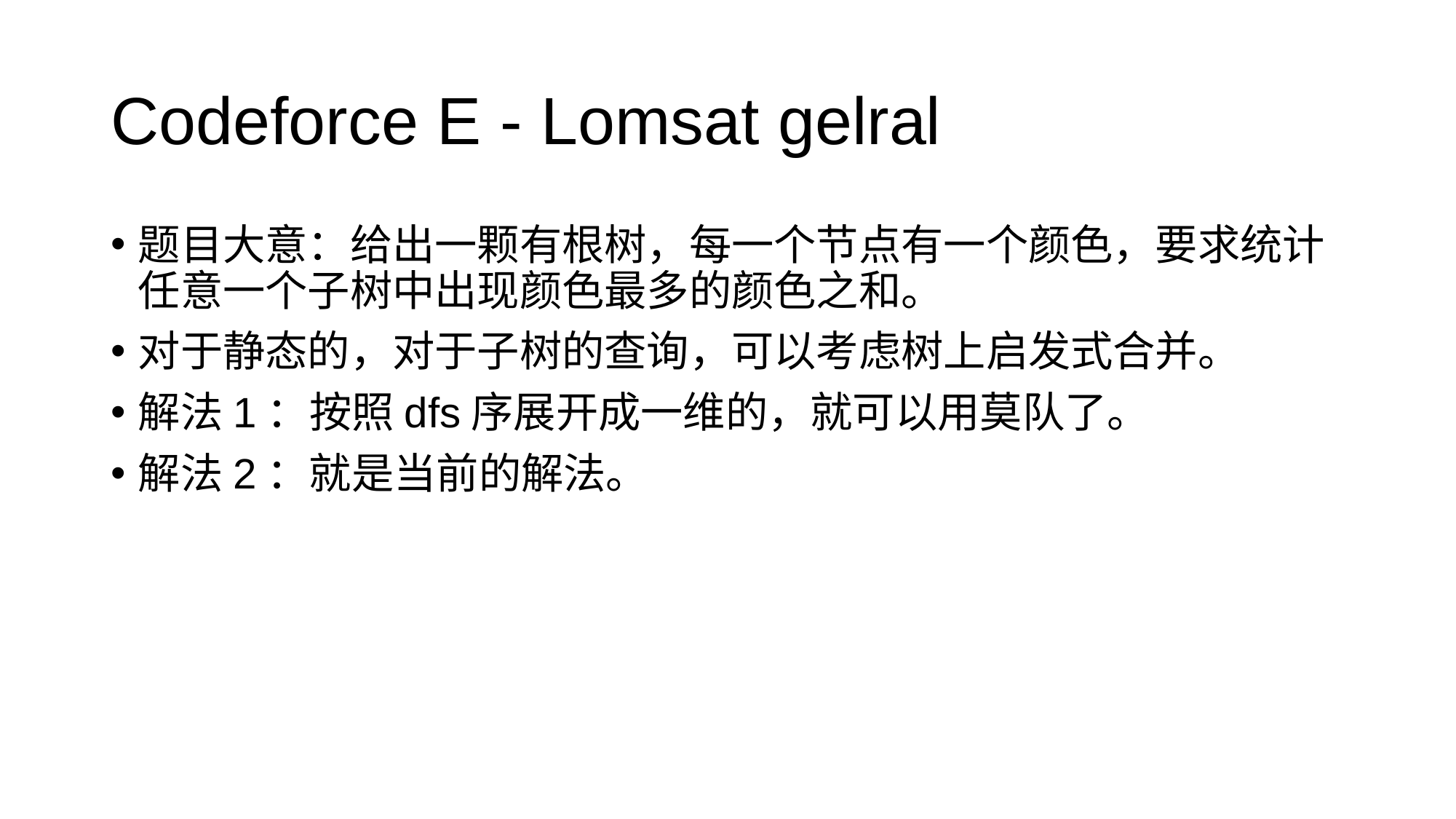

# Codeforce E - Lomsat gelral
题目大意：给出一颗有根树，每一个节点有一个颜色，要求统计任意一个子树中出现颜色最多的颜色之和。
对于静态的，对于子树的查询，可以考虑树上启发式合并。
解法1：按照dfs序展开成一维的，就可以用莫队了。
解法2：就是当前的解法。